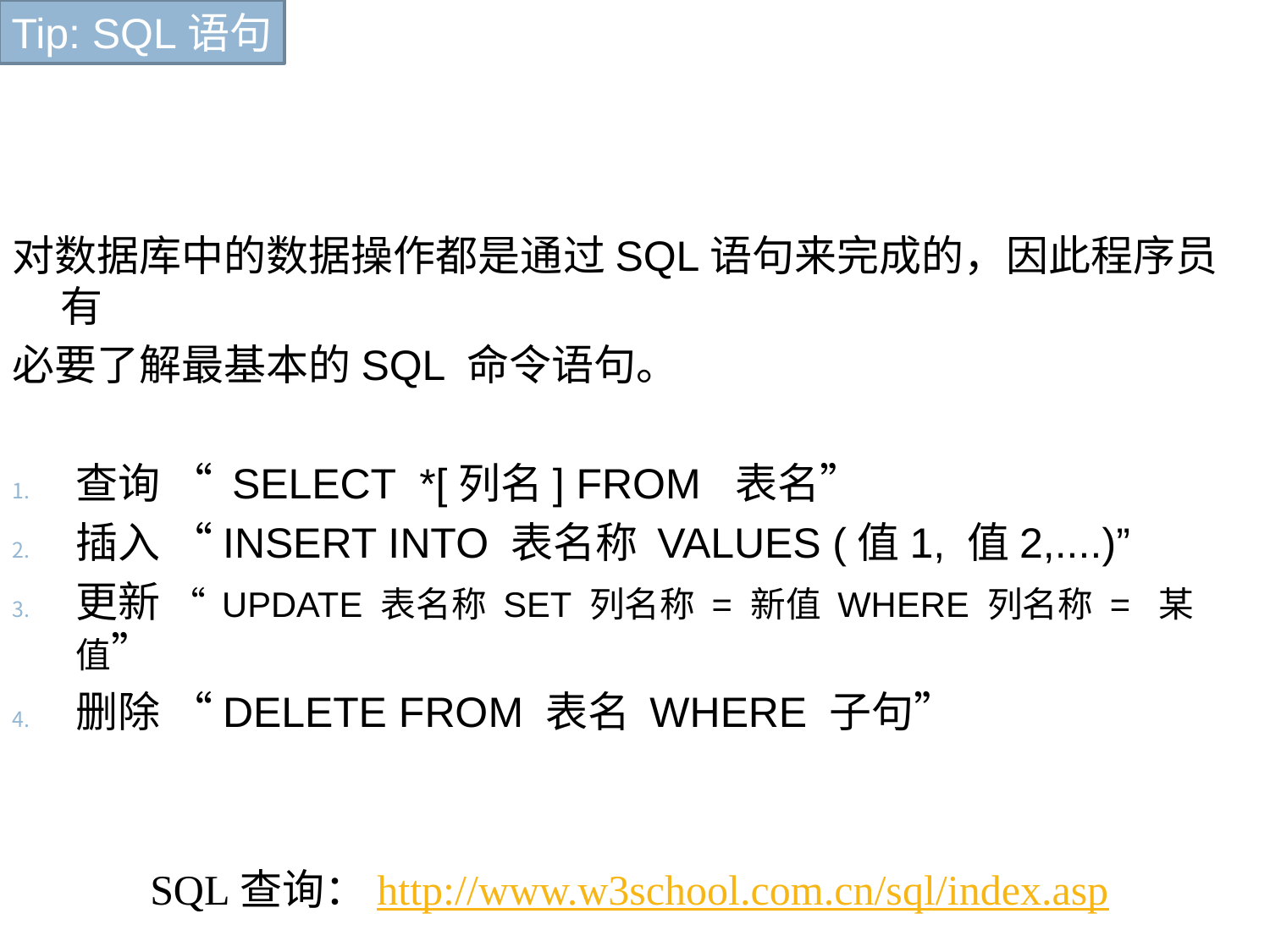

Tip: SQL语句
6.1 一性回归
对数据库中的数据操作都是通过SQL语句来完成的，因此程序员有
必要了解最基本的SQL 命令语句。

查询 “ SELECT  *[列名] FROM  表名”
插入 “INSERT INTO 表名称 VALUES (值1, 值2,....)”
更新 “ UPDATE 表名称 SET 列名称 = 新值 WHERE 列名称 =  某值”
删除 “DELETE FROM 表名 WHERE 子句”

SQL查询：http://www.w3school.com.cn/sql/index.asp